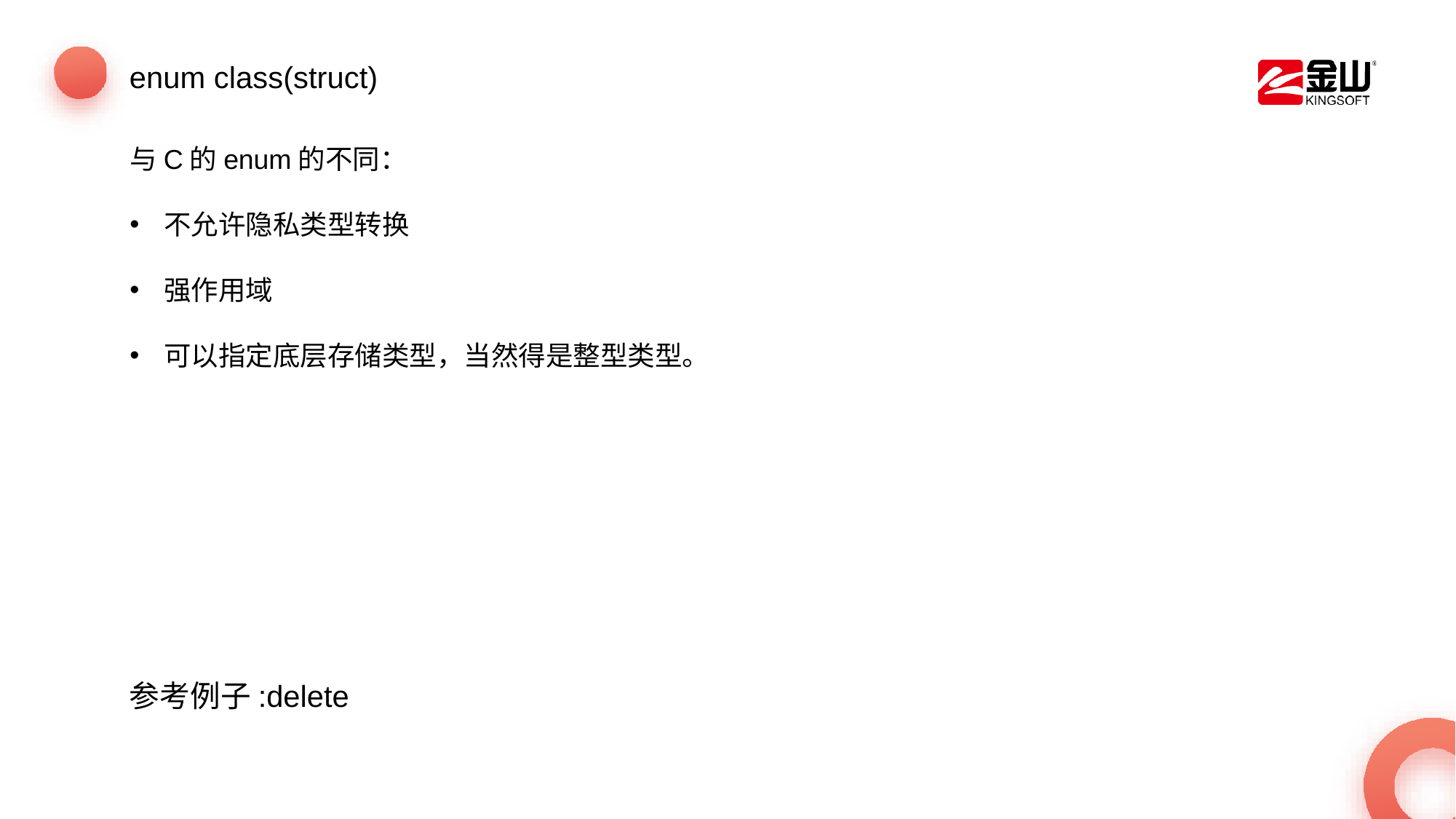

enum class(struct)
与C的enum的不同：

不允许隐私类型转换

强作用域

可以指定底层存储类型，当然得是整型类型。
参考例子:delete